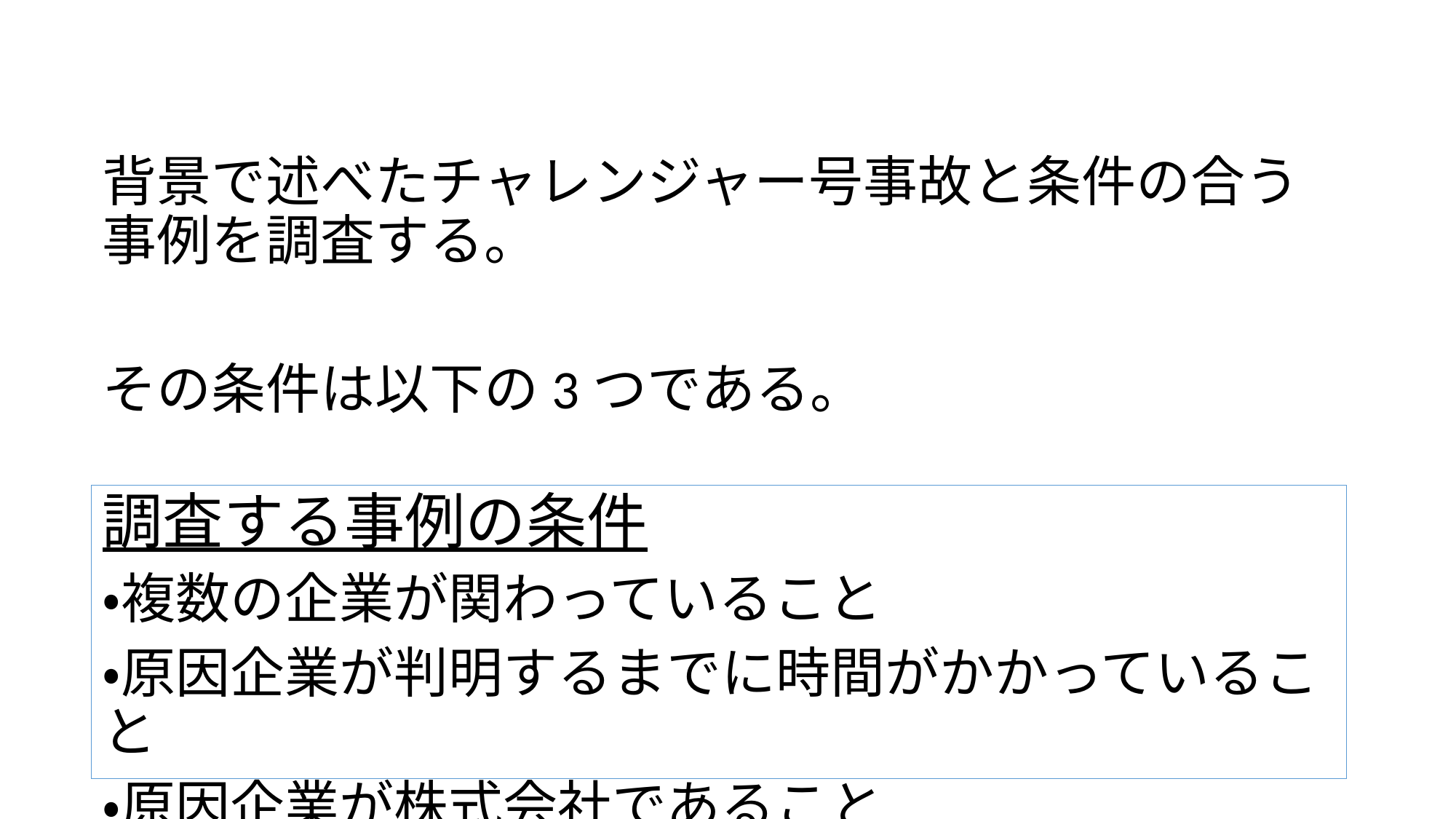

背景で述べたチャレンジャー号事故と条件の合う事例を調査する。

その条件は以下の3つである。
調査する事例の条件
・複数の企業が関わっていること
・原因企業が判明するまでに時間がかかっていること
・原因企業が株式会社であること